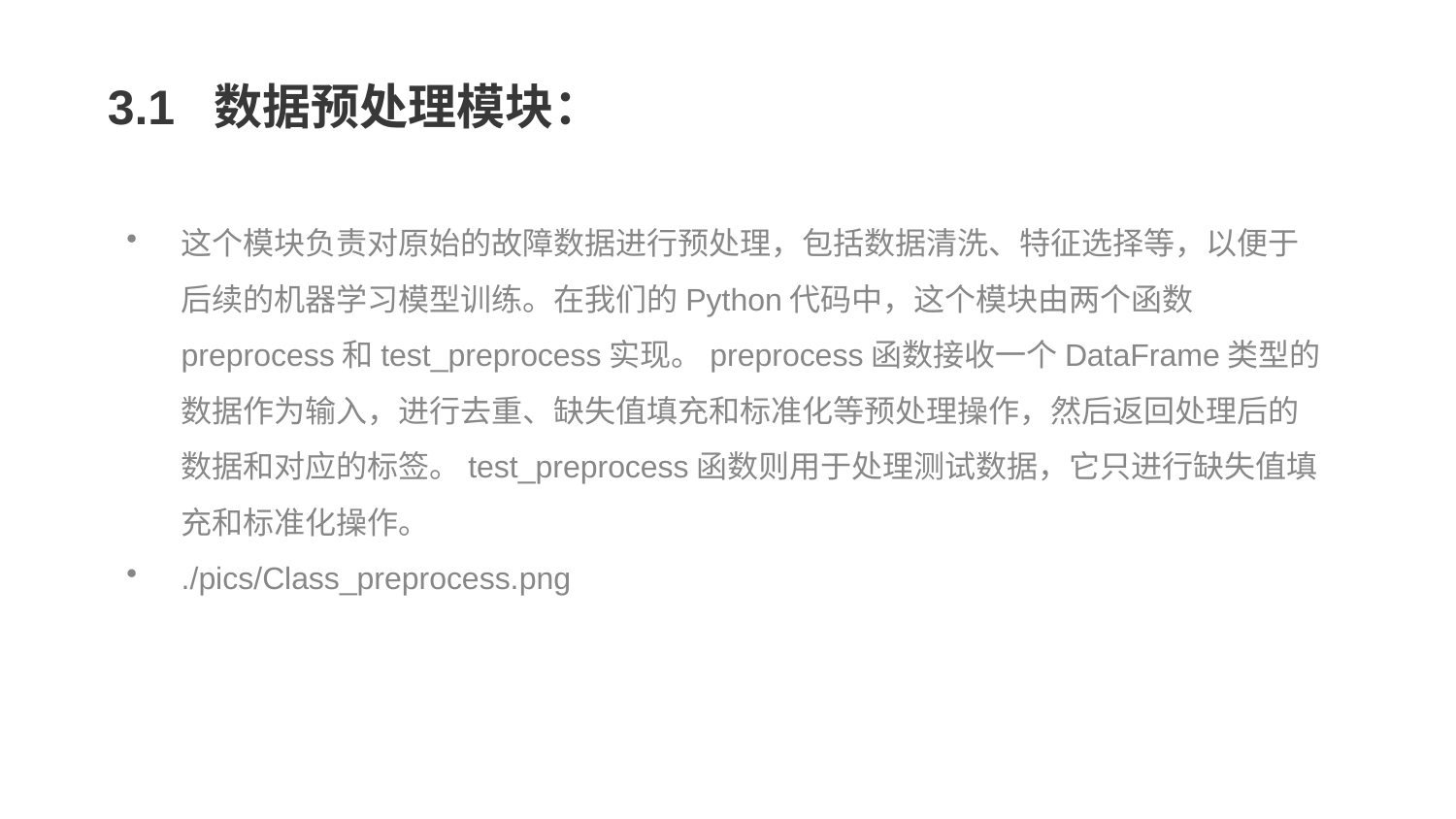

3.1  数据预处理模块：
这个模块负责对原始的故障数据进行预处理，包括数据清洗、特征选择等，以便于后续的机器学习模型训练。在我们的Python代码中，这个模块由两个函数preprocess和test_preprocess实现。preprocess函数接收一个DataFrame类型的数据作为输入，进行去重、缺失值填充和标准化等预处理操作，然后返回处理后的数据和对应的标签。test_preprocess函数则用于处理测试数据，它只进行缺失值填充和标准化操作。
./pics/Class_preprocess.png